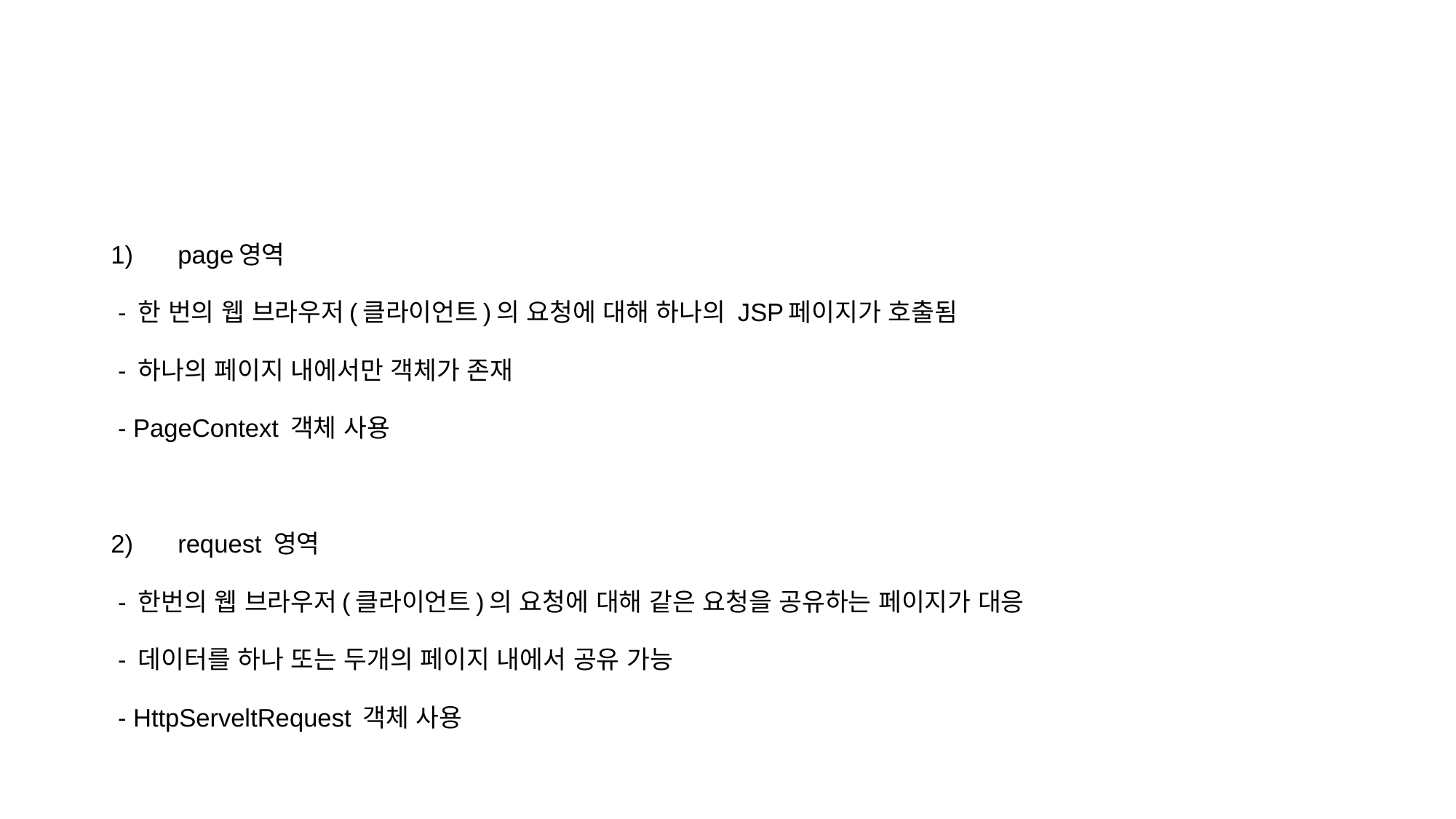

#
 page영역
 - 한 번의 웹 브라우저(클라이언트)의 요청에 대해 하나의 JSP페이지가 호출됨
 - 하나의 페이지 내에서만 객체가 존재
 - PageContext 객체 사용

 request 영역
 - 한번의 웹 브라우저(클라이언트)의 요청에 대해 같은 요청을 공유하는 페이지가 대응
 - 데이터를 하나 또는 두개의 페이지 내에서 공유 가능
 - HttpServeltRequest 객체 사용